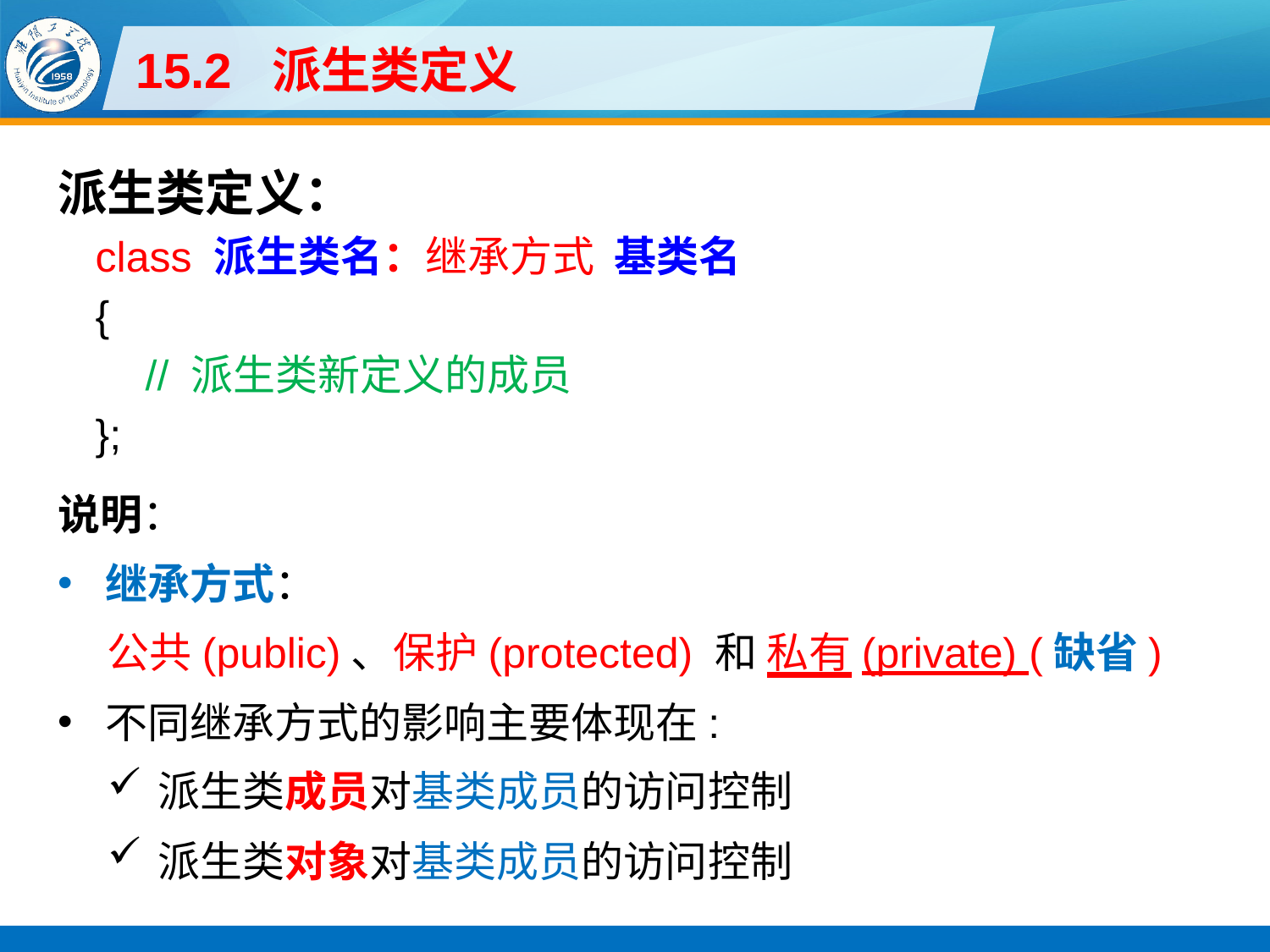

# 15.2  派生类定义
派生类定义：
class 派生类名：继承方式  基类名
{
// 派生类新定义的成员
};
说明：
继承方式：
公共(public)、保护(protected) 和 私有(private) (缺省)
不同继承方式的影响主要体现在:
派生类成员对基类成员的访问控制
派生类对象对基类成员的访问控制